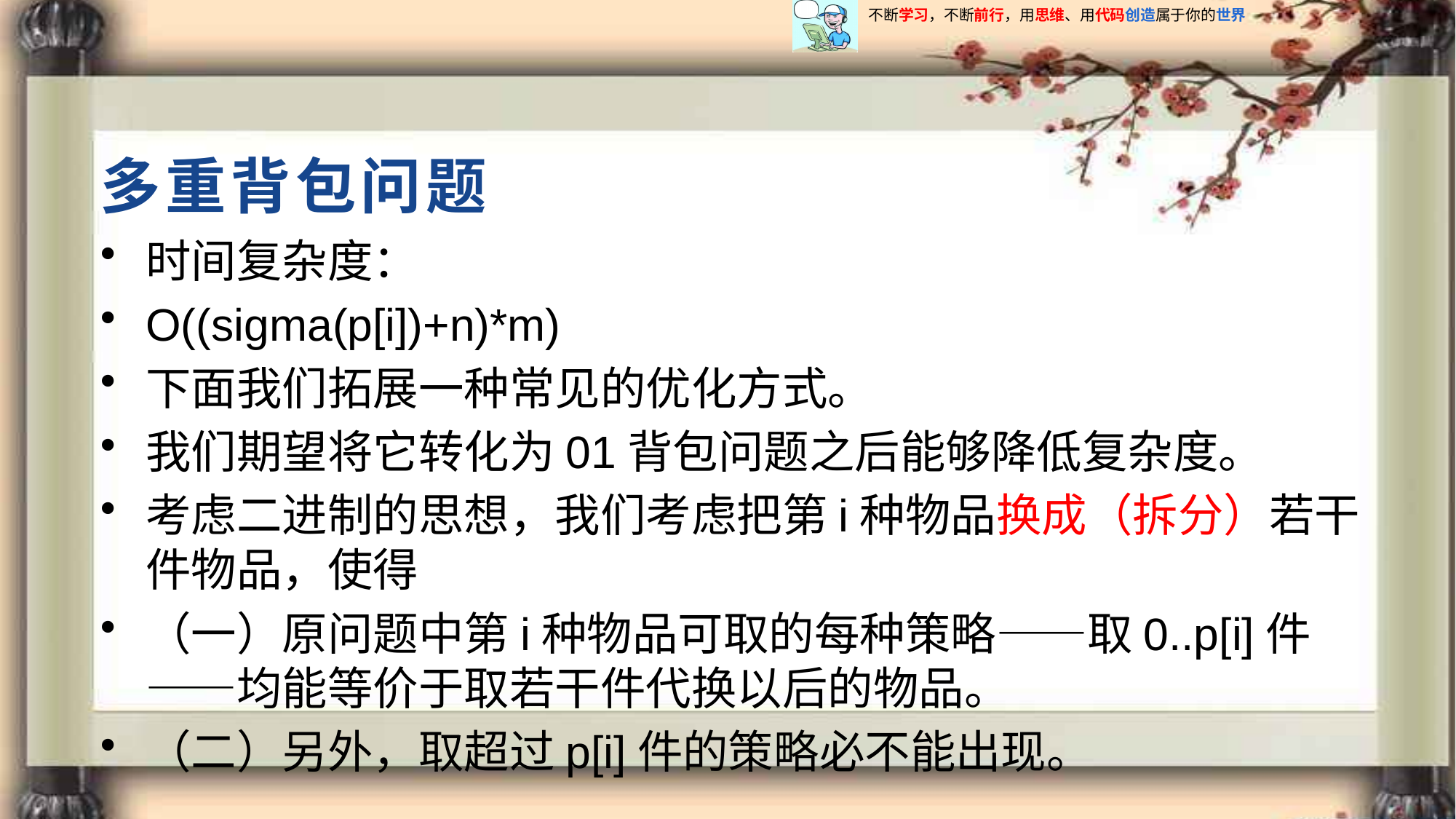

# 多重背包问题
时间复杂度：
O((sigma(p[i])+n)*m)
下面我们拓展一种常见的优化方式。
我们期望将它转化为01背包问题之后能够降低复杂度。
考虑二进制的思想，我们考虑把第i种物品换成（拆分）若干件物品，使得
（一）原问题中第i种物品可取的每种策略——取0..p[i]件——均能等价于取若干件代换以后的物品。
（二）另外，取超过p[i]件的策略必不能出现。